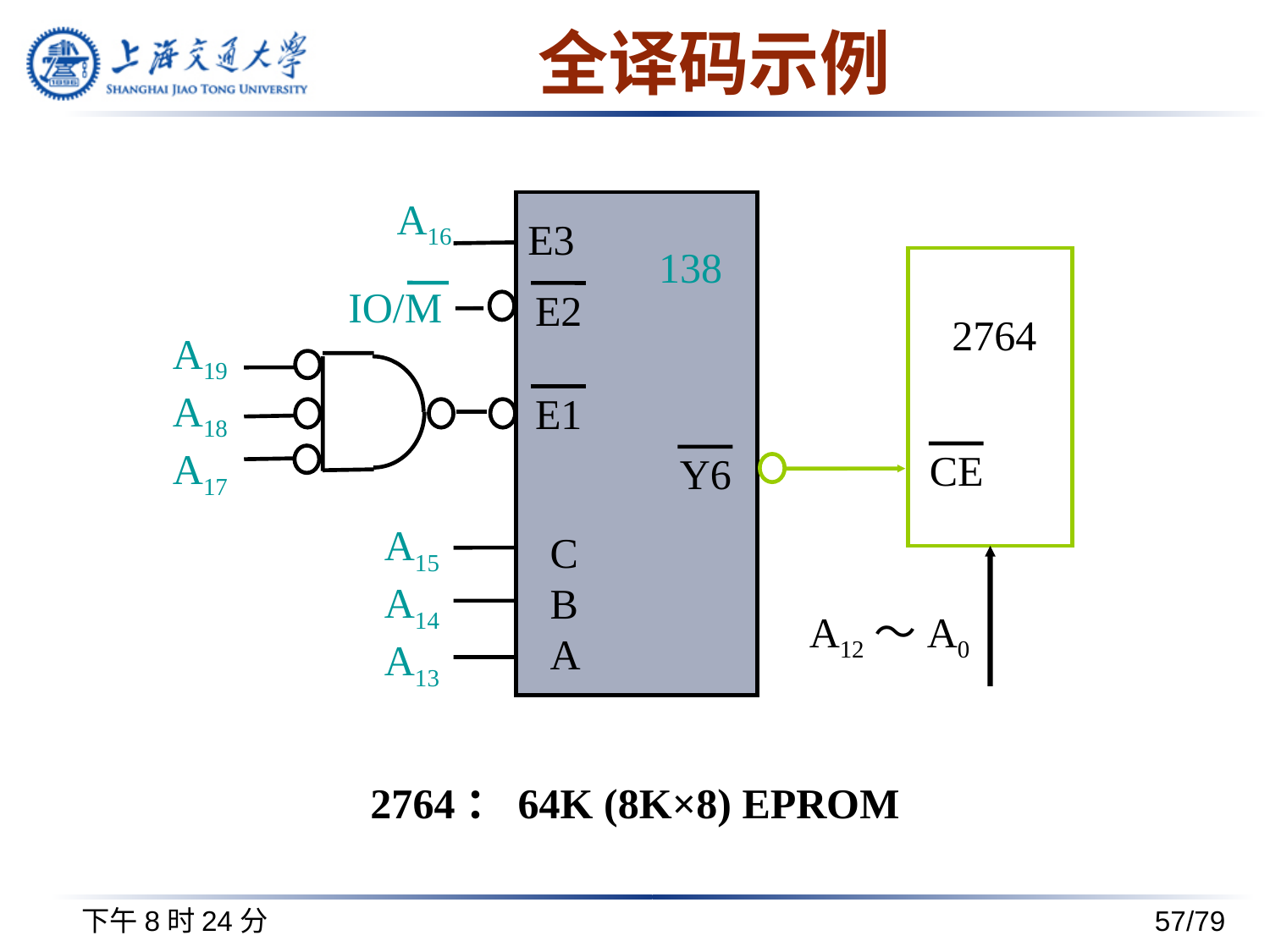

# 全译码示例
A16

E3
138

IO/M

E2

2764

A19
A18
A17

E1

CE

Y6

A15
 A14
A13
C
B
A

A12～A0

2764：64K (8K×8) EPROM
下午8时24分
57/79